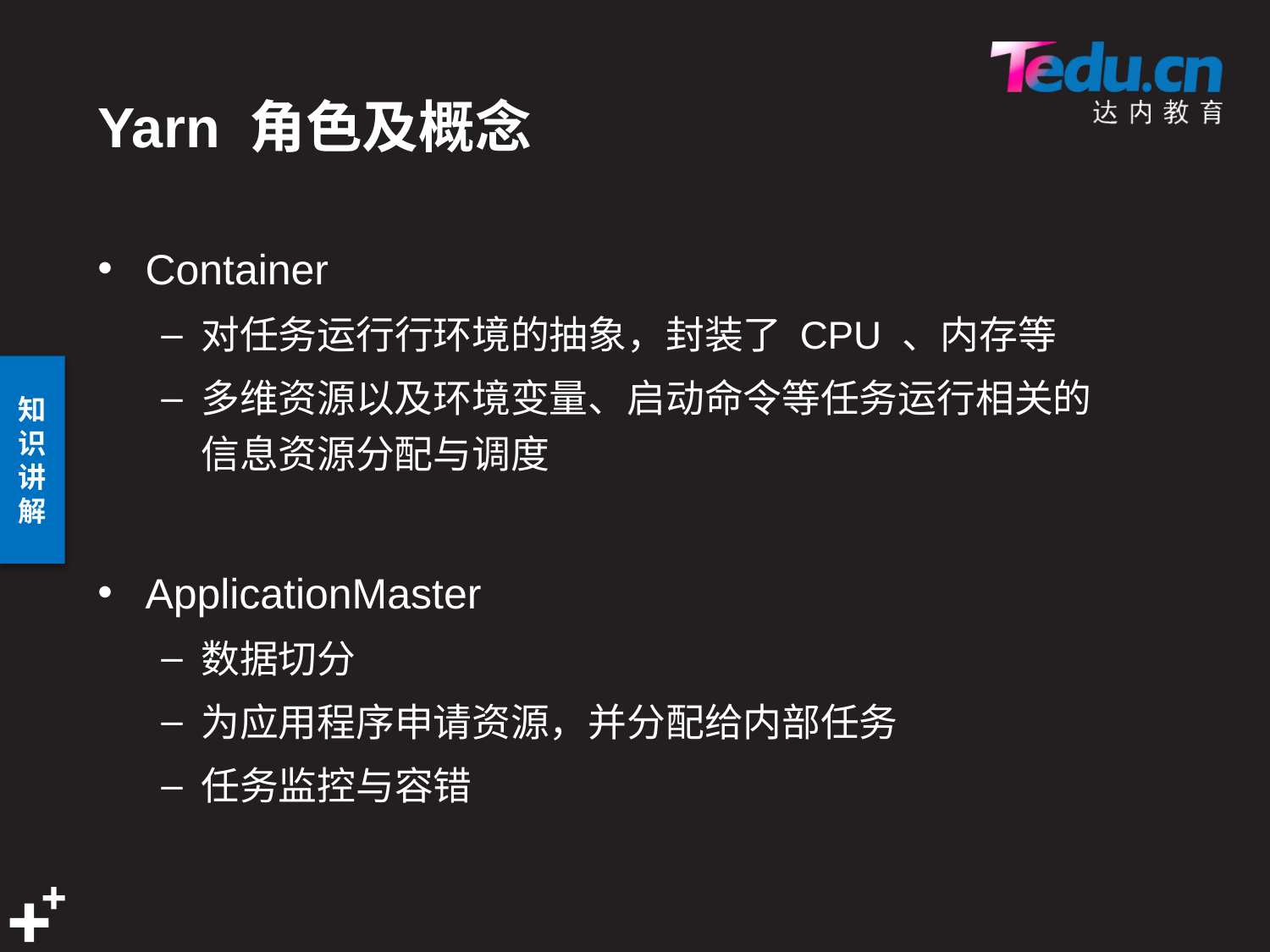

# Yarn 角色及概念
Container
对任务运⾏行环境的抽象，封装了 CPU 、内存等
多维资源以及环境变量、启动命令等任务运⾏相关的信息资源分配与调度

ApplicationMaster
数据切分
为应用程序申请资源，并分配给内部任务
任务监控与容错